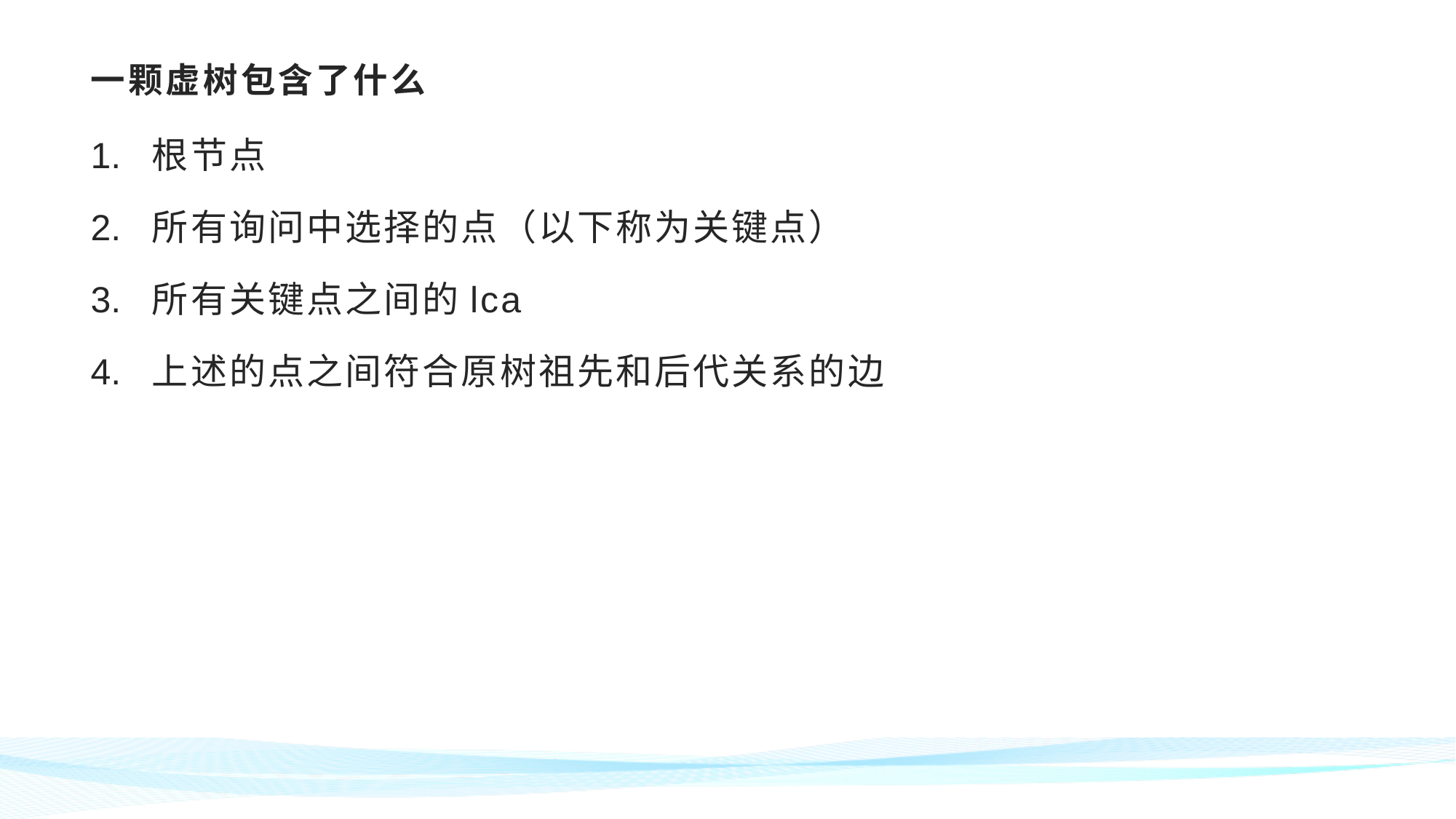

# 一颗虚树包含了什么
根节点
所有询问中选择的点（以下称为关键点）
所有关键点之间的lca
上述的点之间符合原树祖先和后代关系的边